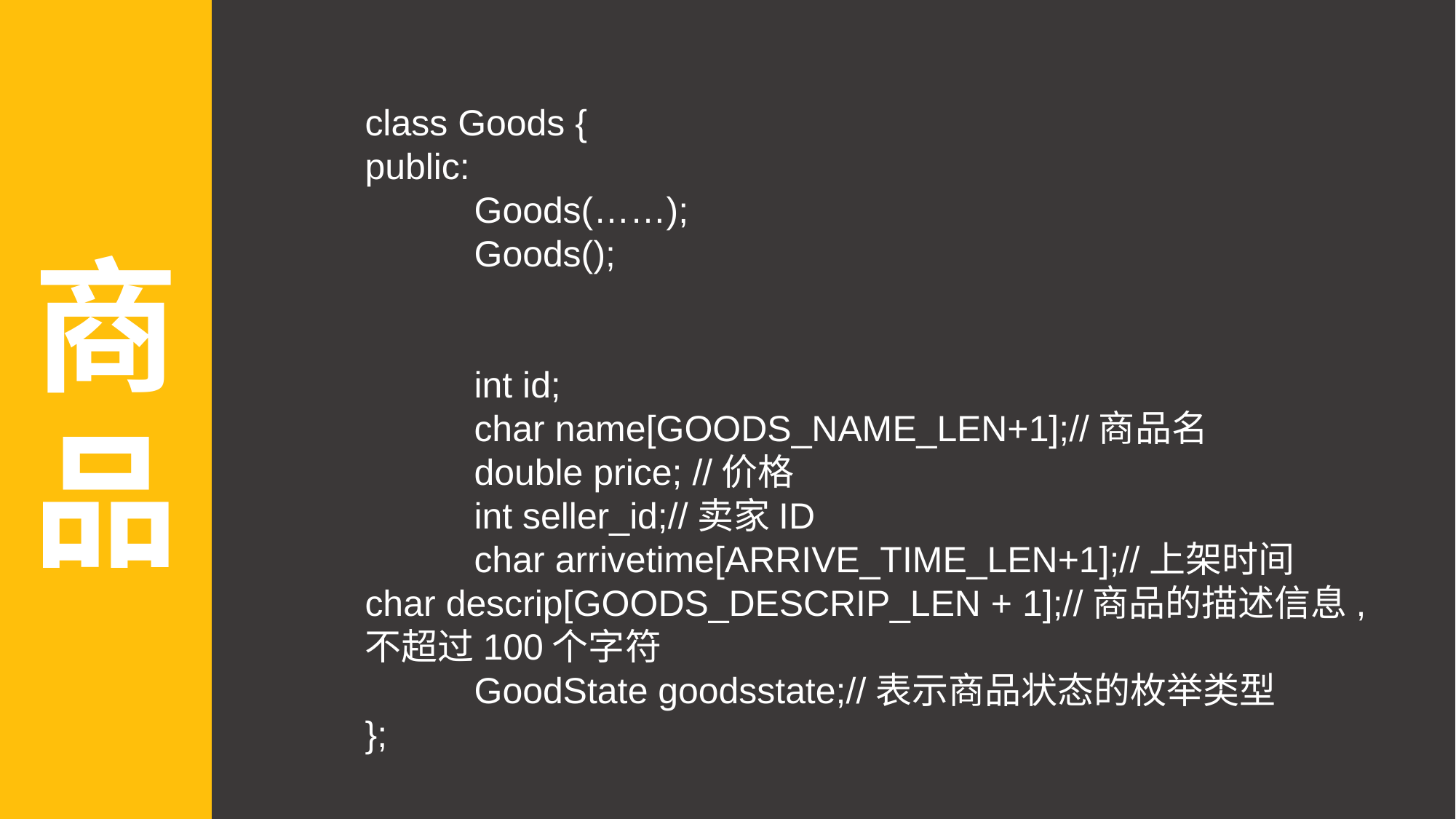

商品
class Goods {
public:
	Goods(……);
	Goods();

	int id;
	char name[GOODS_NAME_LEN+1];//商品名
	double price; //价格
	int seller_id;//卖家ID
	char arrivetime[ARRIVE_TIME_LEN+1];//上架时间	char descrip[GOODS_DESCRIP_LEN + 1];//商品的描述信息,不超过100个字符
	GoodState goodsstate;//表示商品状态的枚举类型
};